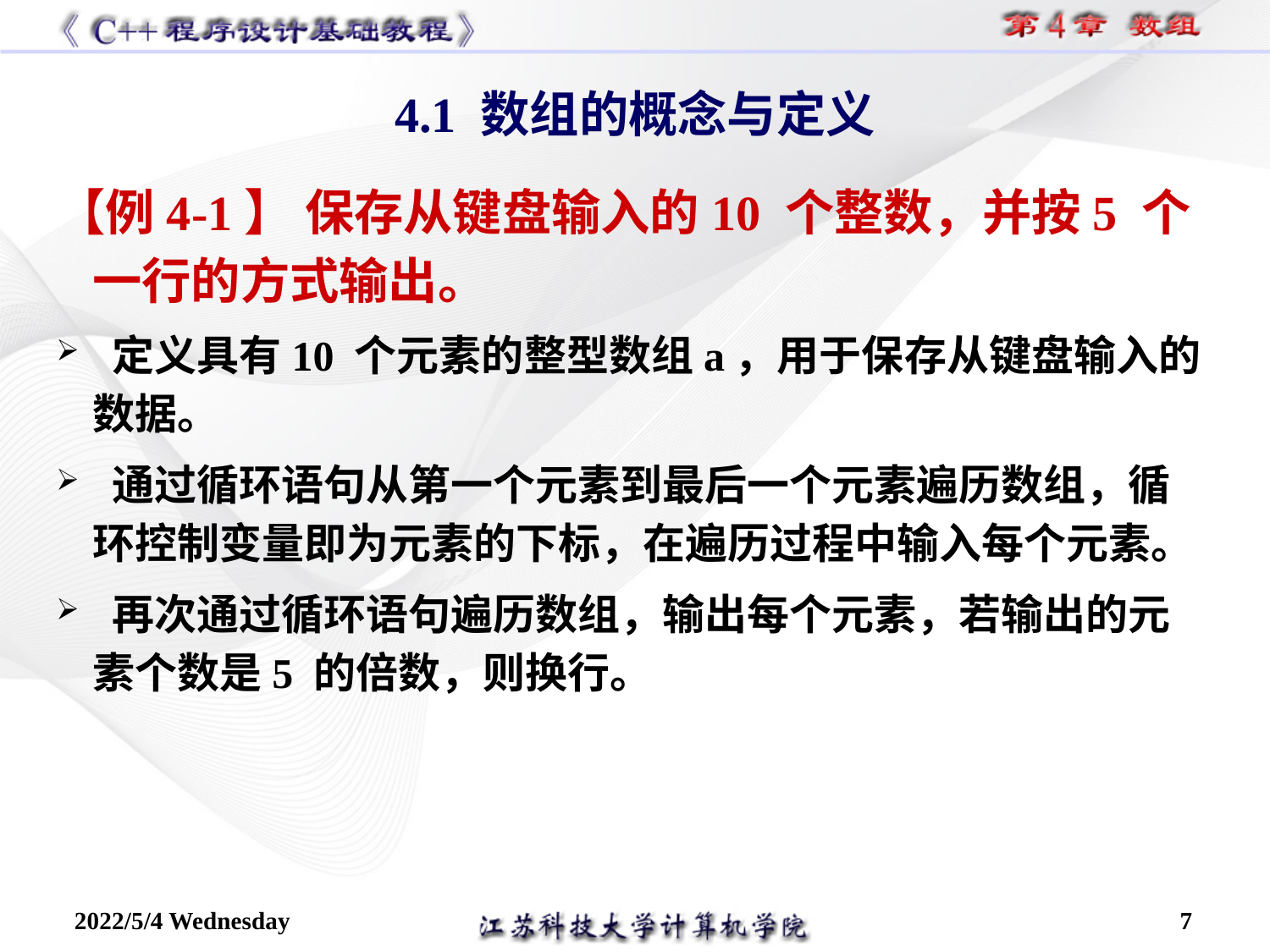

4.1 数组的概念与定义
【例4-1】 保存从键盘输入的10 个整数，并按5 个一行的方式输出。
 定义具有10 个元素的整型数组a，用于保存从键盘输入的数据。
 通过循环语句从第一个元素到最后一个元素遍历数组，循环控制变量即为元素的下标，在遍历过程中输入每个元素。
 再次通过循环语句遍历数组，输出每个元素，若输出的元素个数是5 的倍数，则换行。